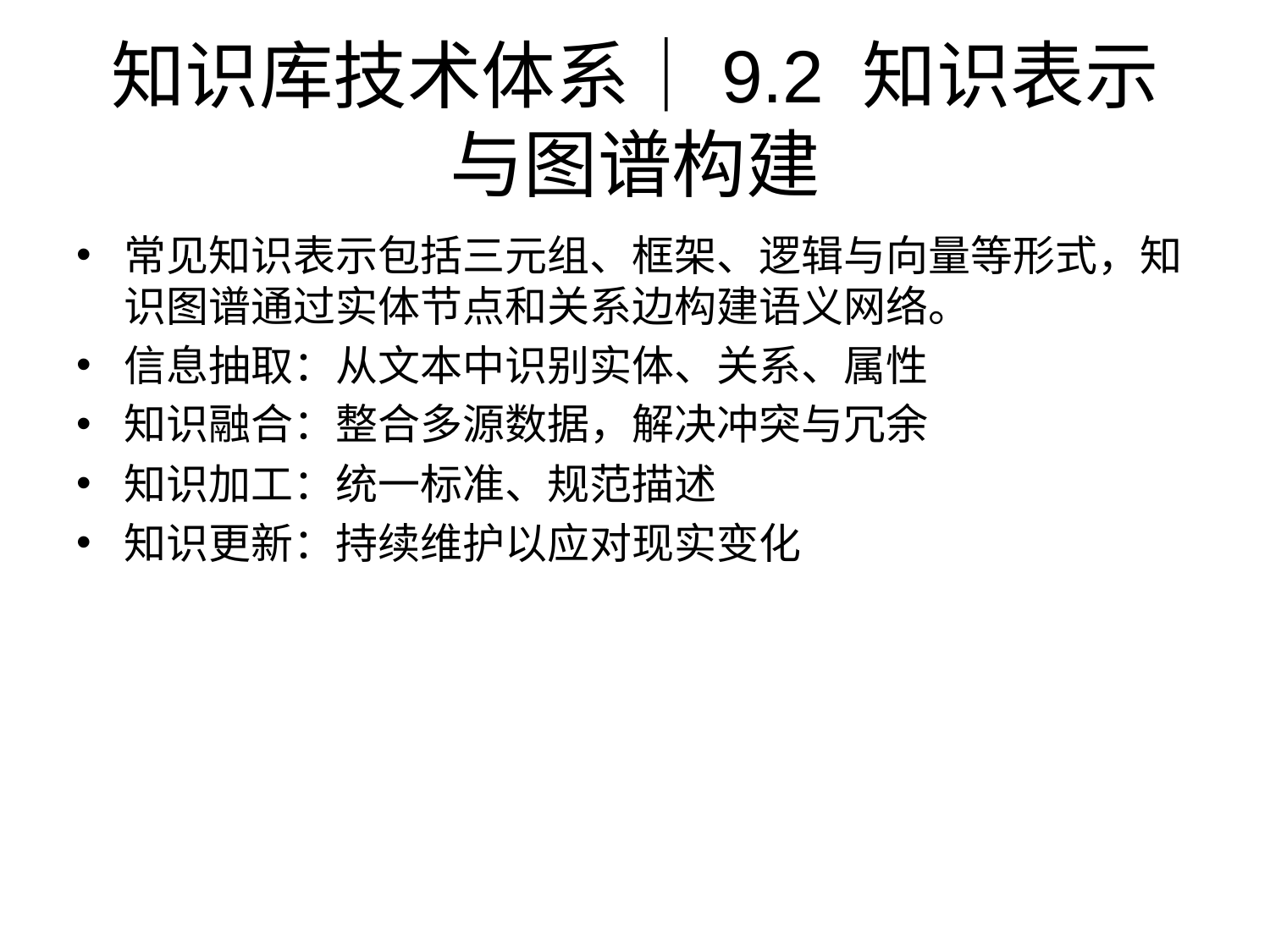

# 知识库技术体系｜9.2 知识表示与图谱构建
常见知识表示包括三元组、框架、逻辑与向量等形式，知识图谱通过实体节点和关系边构建语义网络。
信息抽取：从文本中识别实体、关系、属性
知识融合：整合多源数据，解决冲突与冗余
知识加工：统一标准、规范描述
知识更新：持续维护以应对现实变化